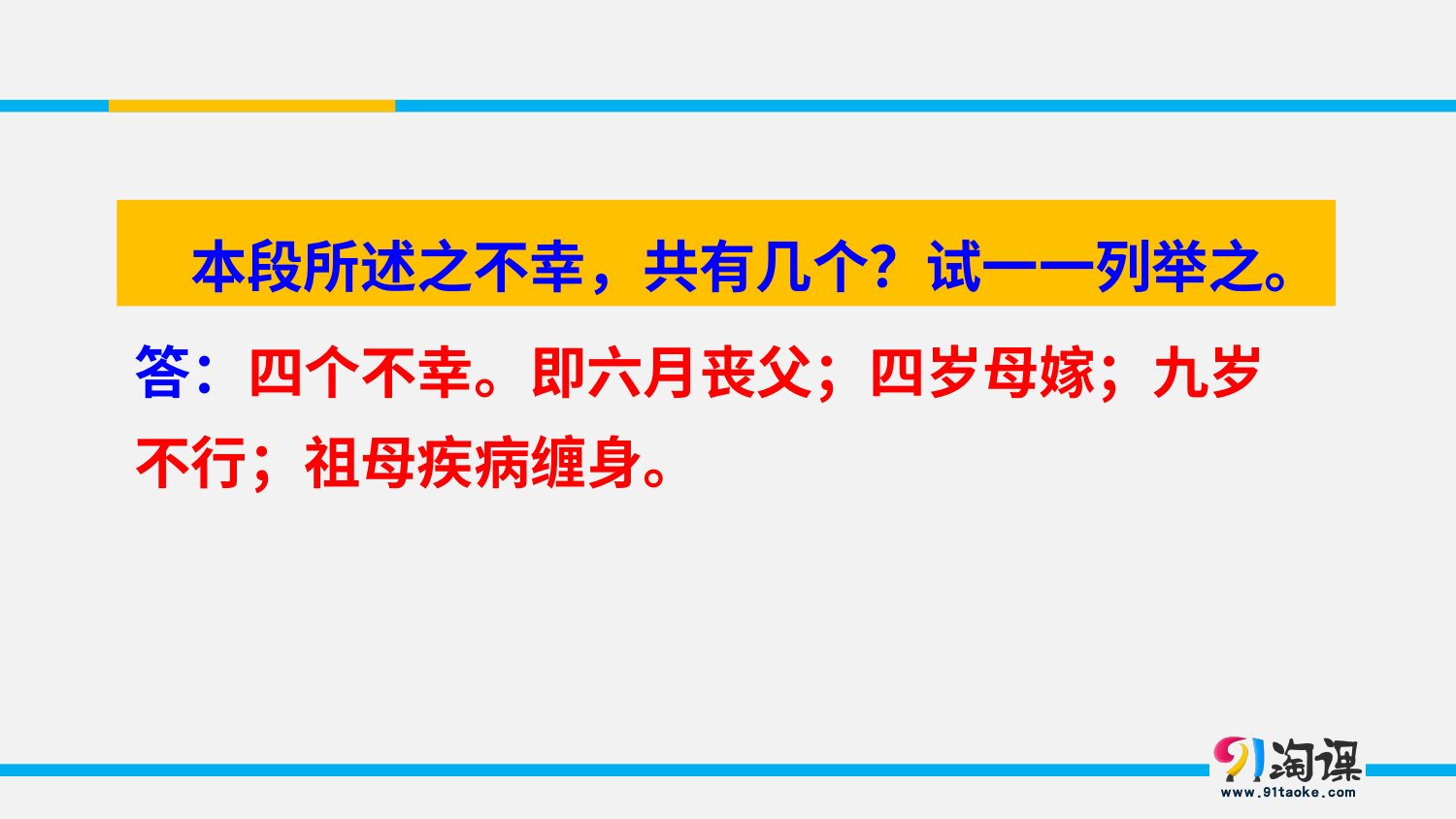

本段所述之不幸，共有几个？试一一列举之。
答：四个不幸。即六月丧父；四岁母嫁；九岁不行；祖母疾病缠身。